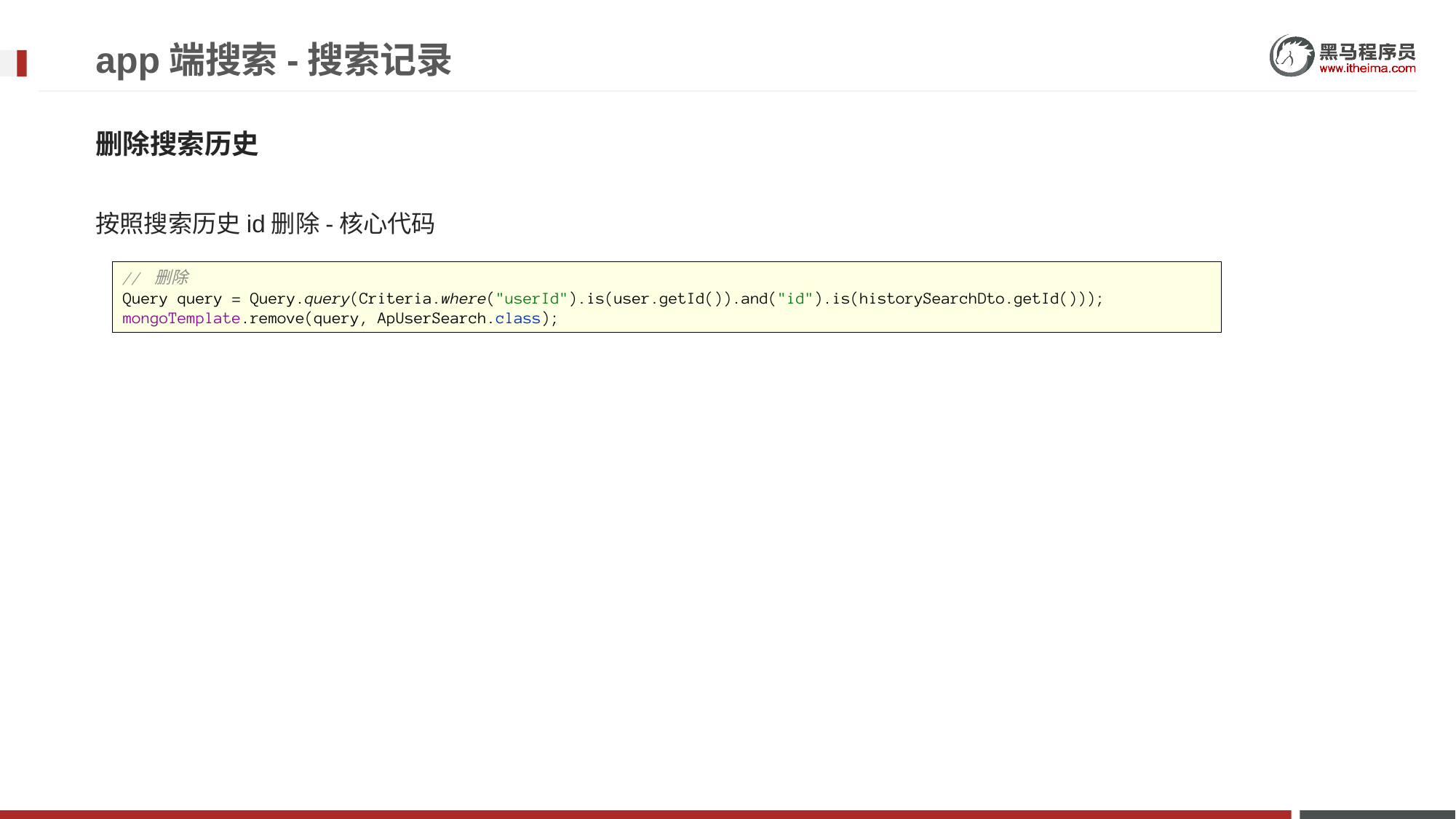

# app端搜索-搜索记录
删除搜索历史
按照搜索历史id删除-核心代码
// 删除
Query query = Query.query(Criteria.where("userId").is(user.getId()).and("id").is(historySearchDto.getId()));
mongoTemplate.remove(query, ApUserSearch.class);